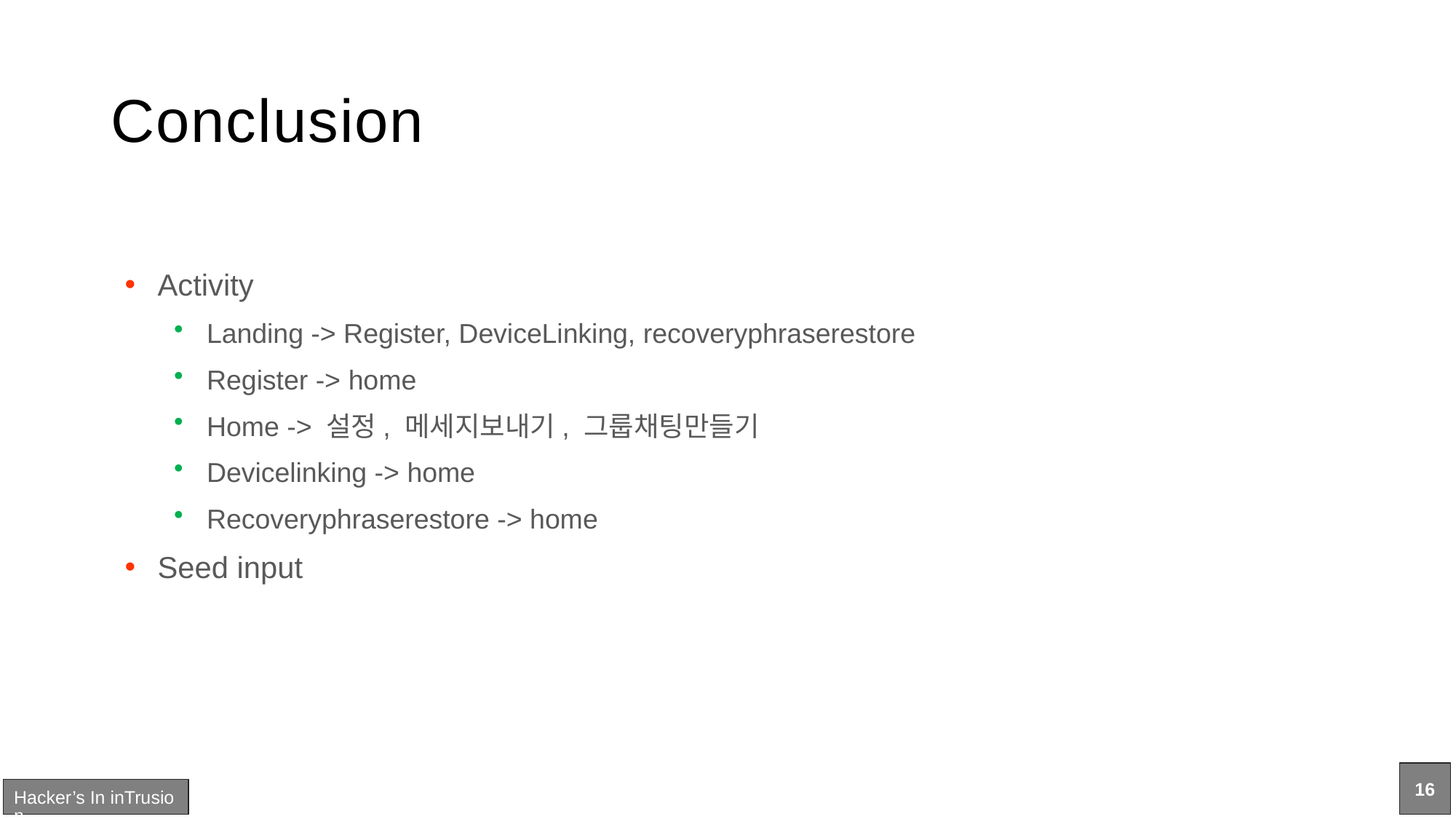

# Conclusion

Activity
Landing -> Register, DeviceLinking, recoveryphraserestore
Register -> home
Home -> 설정, 메세지보내기, 그룹채팅만들기
Devicelinking -> home
Recoveryphraserestore -> home
Seed input

16
Hacker’s In inTrusion